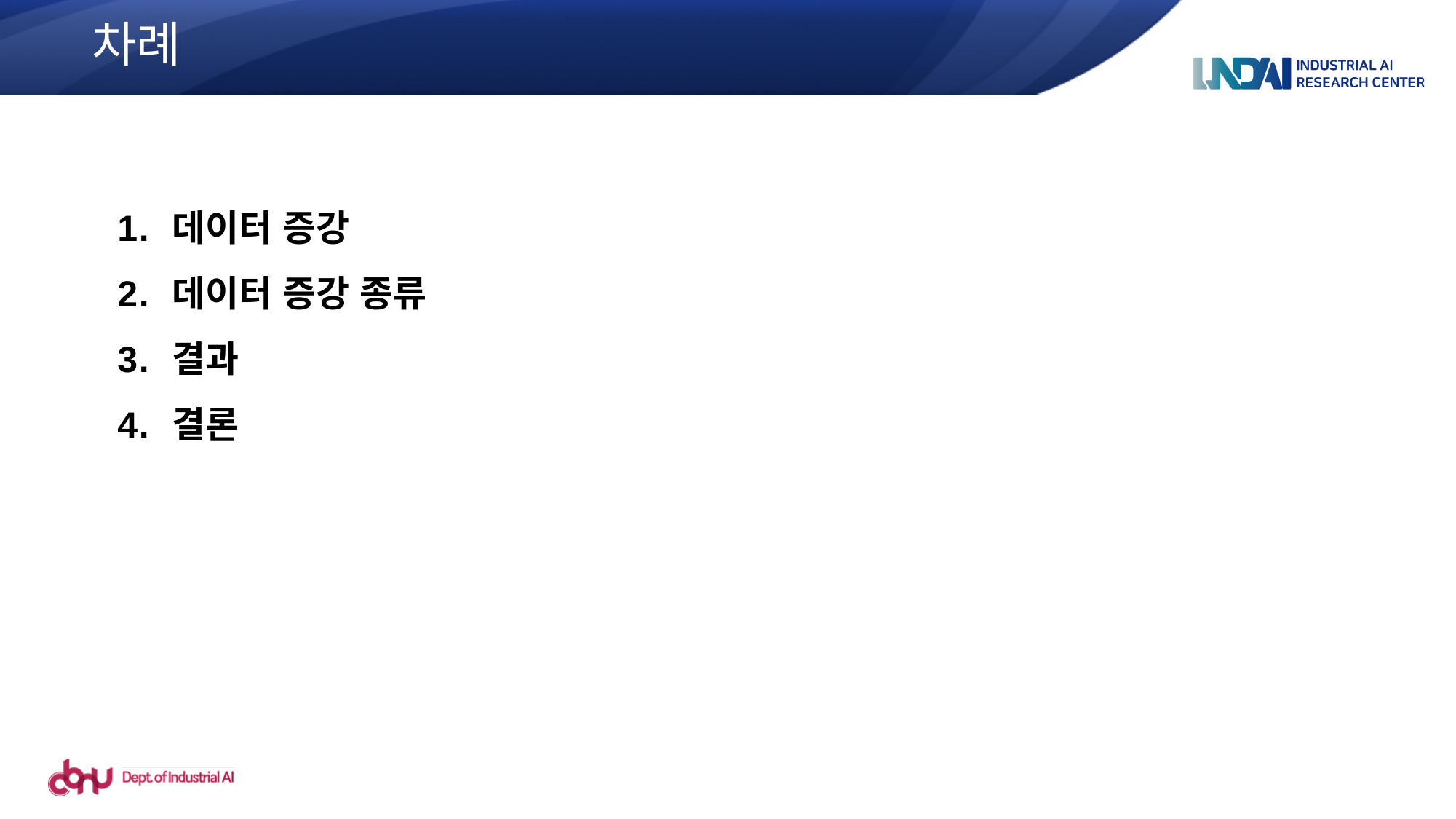

차례
데이터 증강
데이터 증강 종류
결과
결론